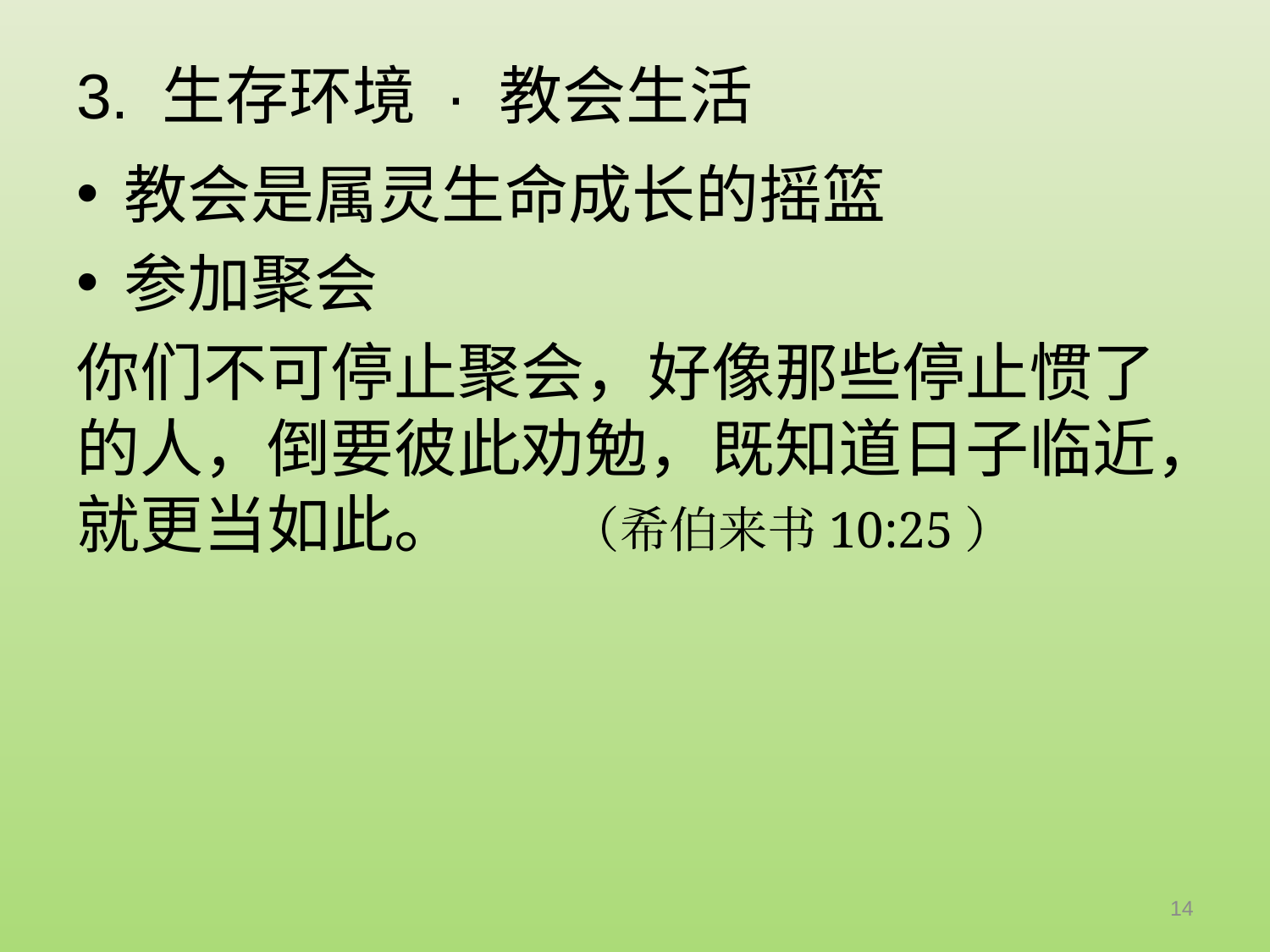

# 3. 生存环境 · 教会生活
教会是属灵生命成长的摇篮
参加聚会
你们不可停止聚会，好像那些停止惯了的人，倒要彼此劝勉，既知道日子临近，就更当如此。        （希伯来书10:25）
14